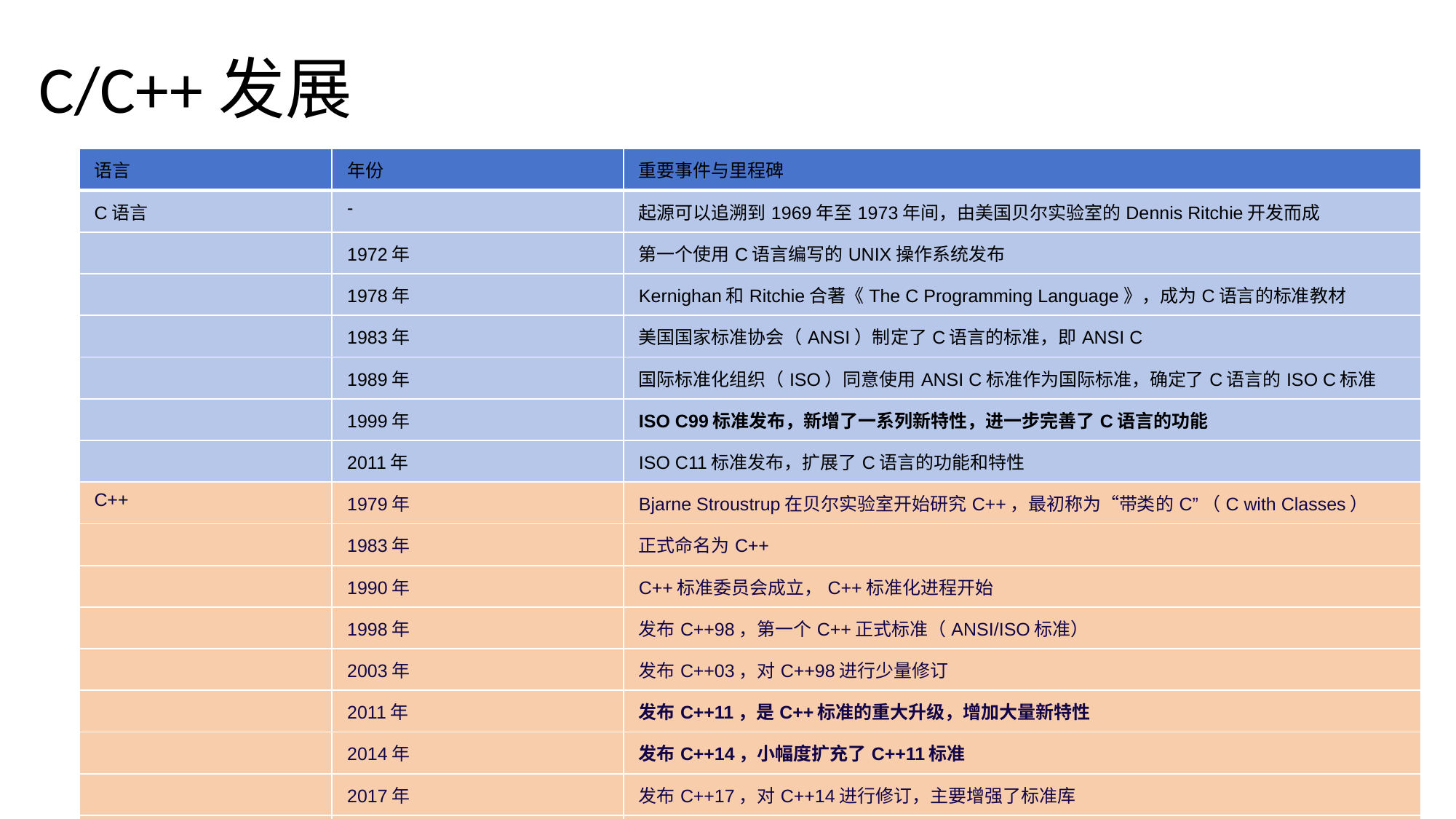

# C/C++发展
| 语言 | 年份 | 重要事件与里程碑 |
| --- | --- | --- |
| C语言 | - | 起源可以追溯到1969年至1973年间，由美国贝尔实验室的Dennis Ritchie开发而成 |
|  | 1972年 | 第一个使用C语言编写的UNIX操作系统发布 |
|  | 1978年 | Kernighan和Ritchie合著《The C Programming Language》，成为C语言的标准教材 |
|  | 1983年 | 美国国家标准协会（ANSI）制定了C语言的标准，即ANSI C |
|  | 1989年 | 国际标准化组织（ISO）同意使用ANSI C标准作为国际标准，确定了C语言的ISO C标准 |
|  | 1999年 | ISO C99标准发布，新增了一系列新特性，进一步完善了C语言的功能 |
|  | 2011年 | ISO C11标准发布，扩展了C语言的功能和特性 |
| C++ | 1979年 | Bjarne Stroustrup在贝尔实验室开始研究C++，最初称为“带类的C”（C with Classes） |
|  | 1983年 | 正式命名为C++ |
|  | 1990年 | C++标准委员会成立，C++标准化进程开始 |
|  | 1998年 | 发布C++98，第一个C++正式标准（ANSI/ISO标准） |
|  | 2003年 | 发布C++03，对C++98进行少量修订 |
|  | 2011年 | 发布C++11，是C++标准的重大升级，增加大量新特性 |
|  | 2014年 | 发布C++14，小幅度扩充了C++11标准 |
|  | 2017年 | 发布C++17，对C++14进行修订，主要增强了标准库 |
|  | 2020年 | 发布C++20，增加概念、模块、协程等重磅特性 |